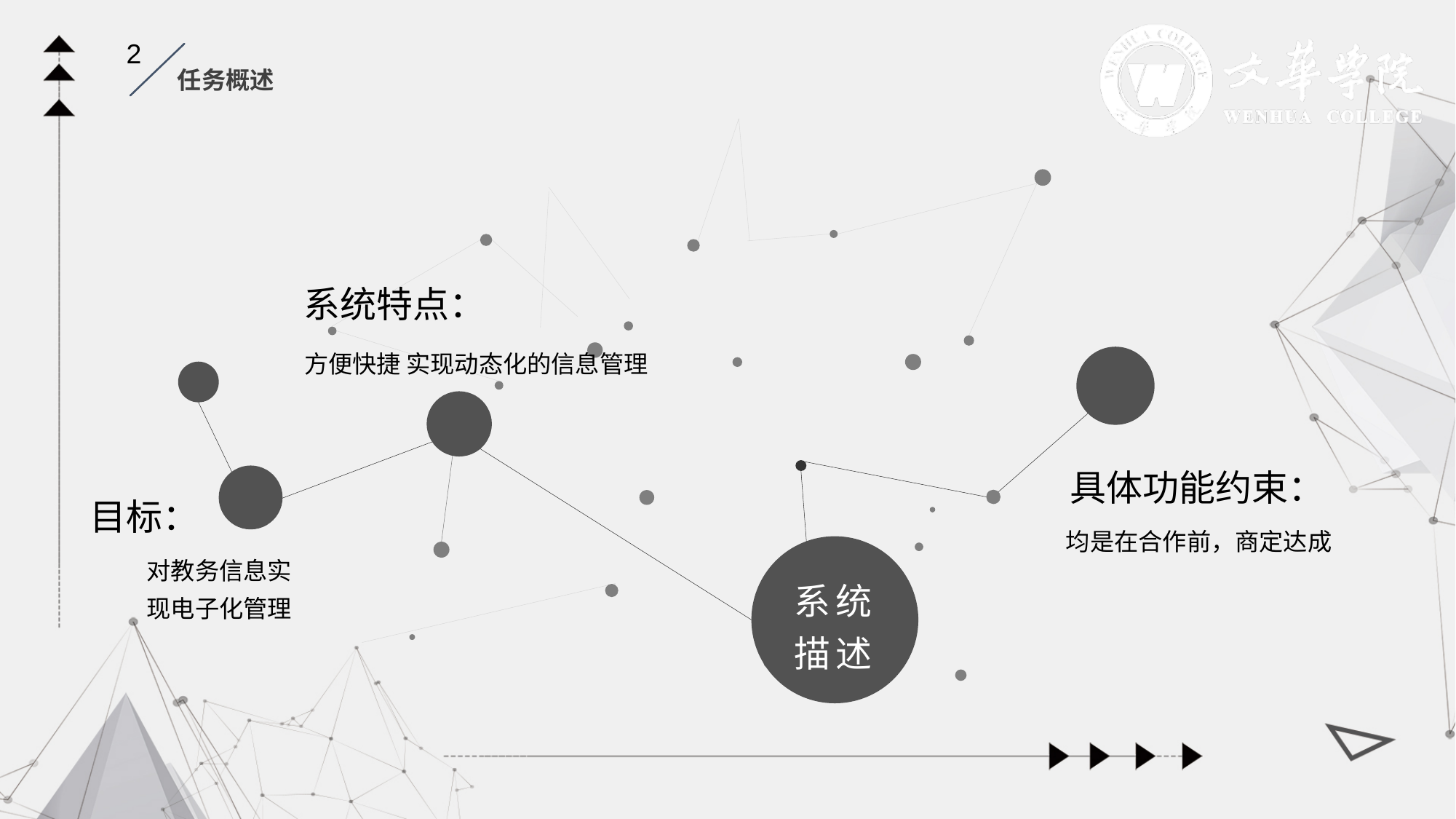

2
任务概述

系统特点：
方便快捷 实现动态化的信息管理

具体功能约束：
均是在合作前，商定达成

目标：

对教务信息实现电子化管理

系统描述